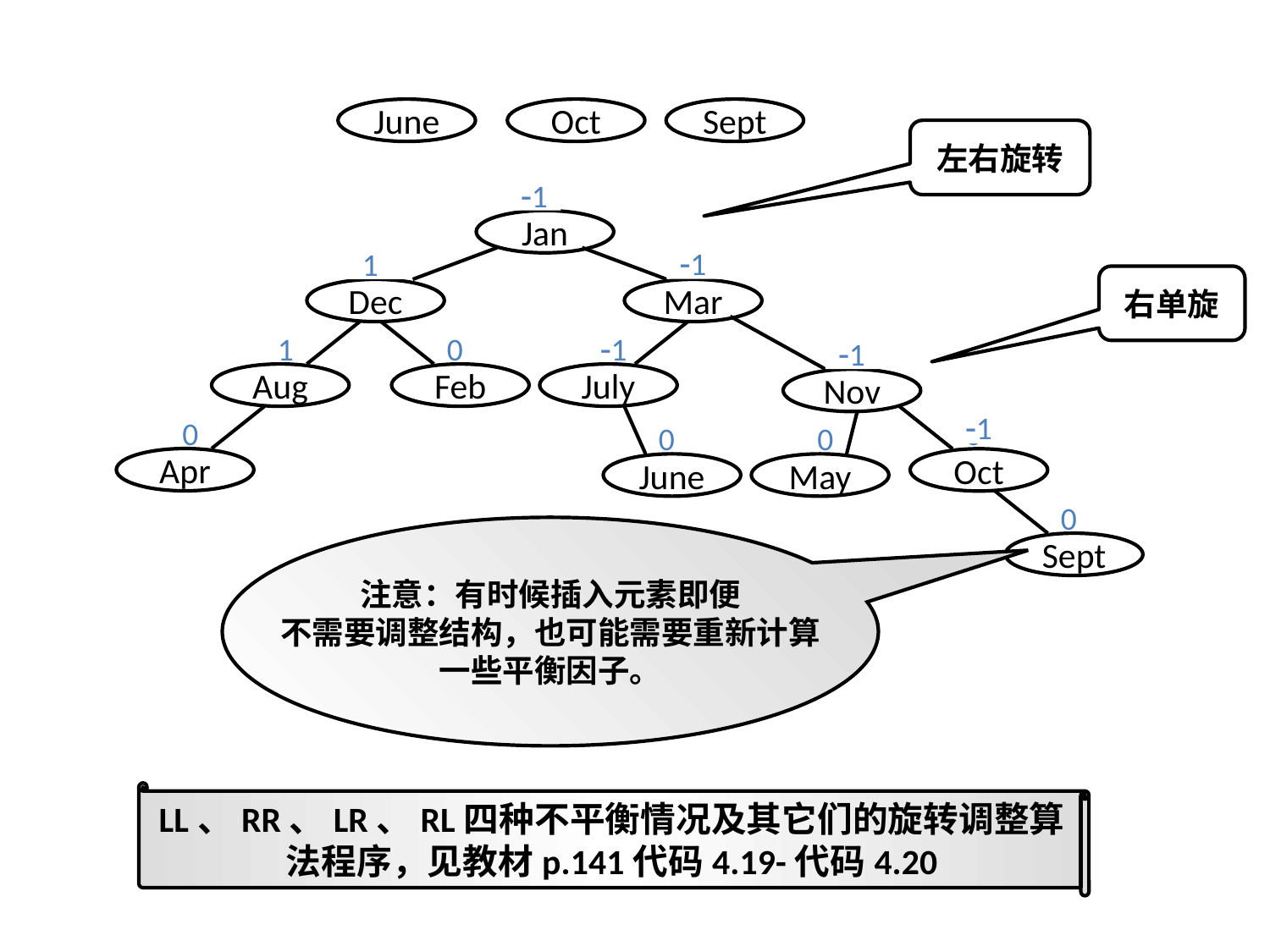

June
Oct
Sept
左右旋转

0
Jan
0
Dec
−1
1
−1
−2

0
Mar

1
Aug

0
Feb

−1
July

−1
May

0
Apr

0
June

0
Nov
0
Mar
−1
−2

0
May
−1
−1
1

0
Dec
−1
−2

0
Aug
1
−1
0

0
Jan
1
−1
0

0
Feb

0
Apr

0
Nov

0
July
−1
2
0
Jan
0
Dec
−1
1
−1
−2

0
Mar

1
Aug

0
Feb

−1
July
0
Nov

0
Apr

0
Oct

0
June
0
May
−1

−1
−1
−1

右单旋
−1
−2

−1

−1
−1
−1

0
June

0
Oct

0
Sept

注意：有时候插入元素即便
不需要调整结构，也可能需要重新计算
一些平衡因子。
LL、RR、LR、RL四种不平衡情况及其它们的旋转调整算法程序，见教材p.141代码4.19-代码4.20